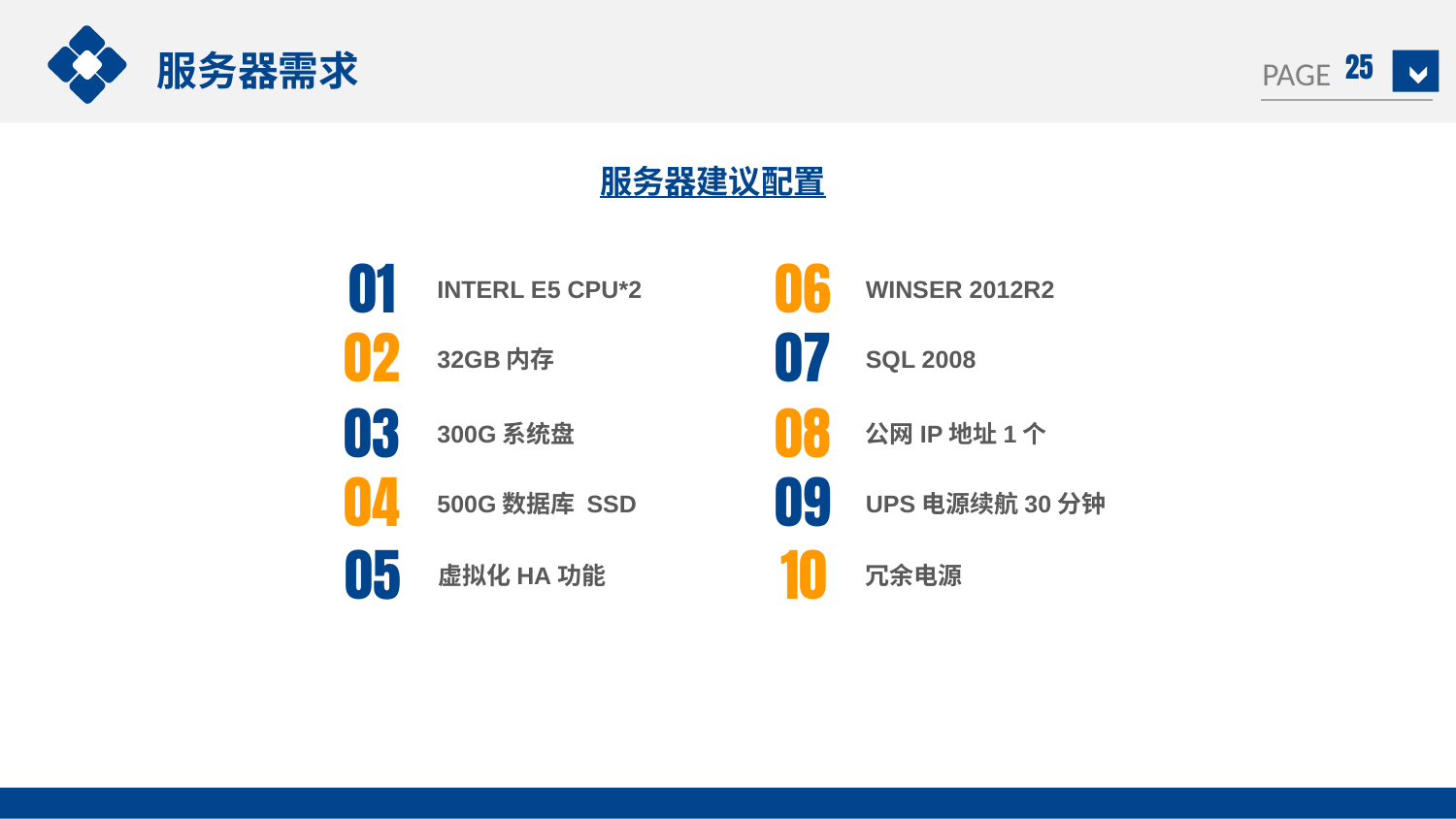

服务器需求
25
服务器建议配置
01
06
INTERL E5 CPU*2
WINSER 2012R2
02
07
32GB内存
SQL 2008
03
08
300G系统盘
公网IP地址1个
04
09
500G数据库 SSD
UPS电源续航30分钟
05
10
虚拟化HA功能
冗余电源